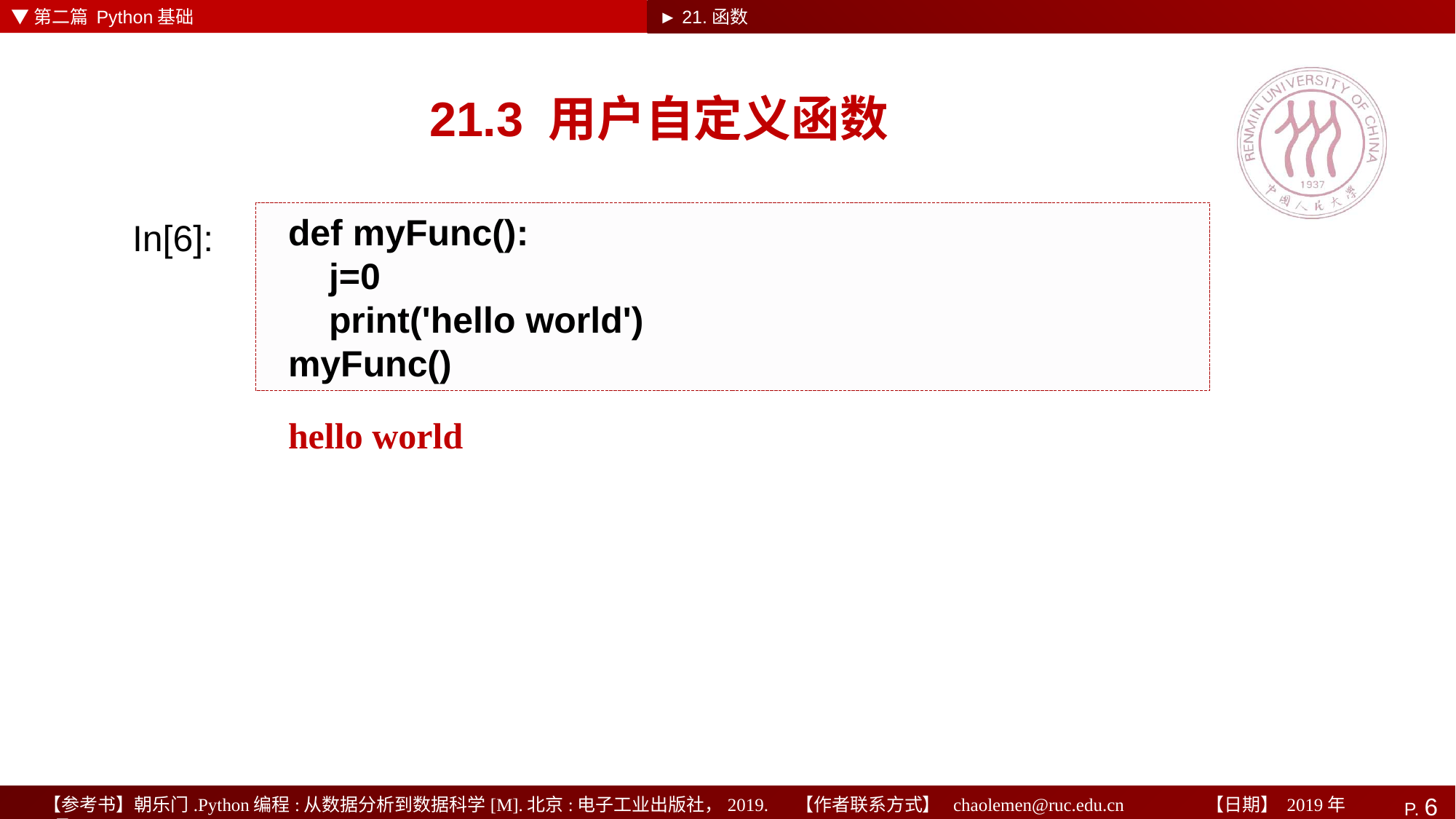

▼第二篇 Python基础
► 21.函数
# 21.3 用户自定义函数
def myFunc():
    j=0
    print('hello world')
myFunc()
In[6]:
hello world